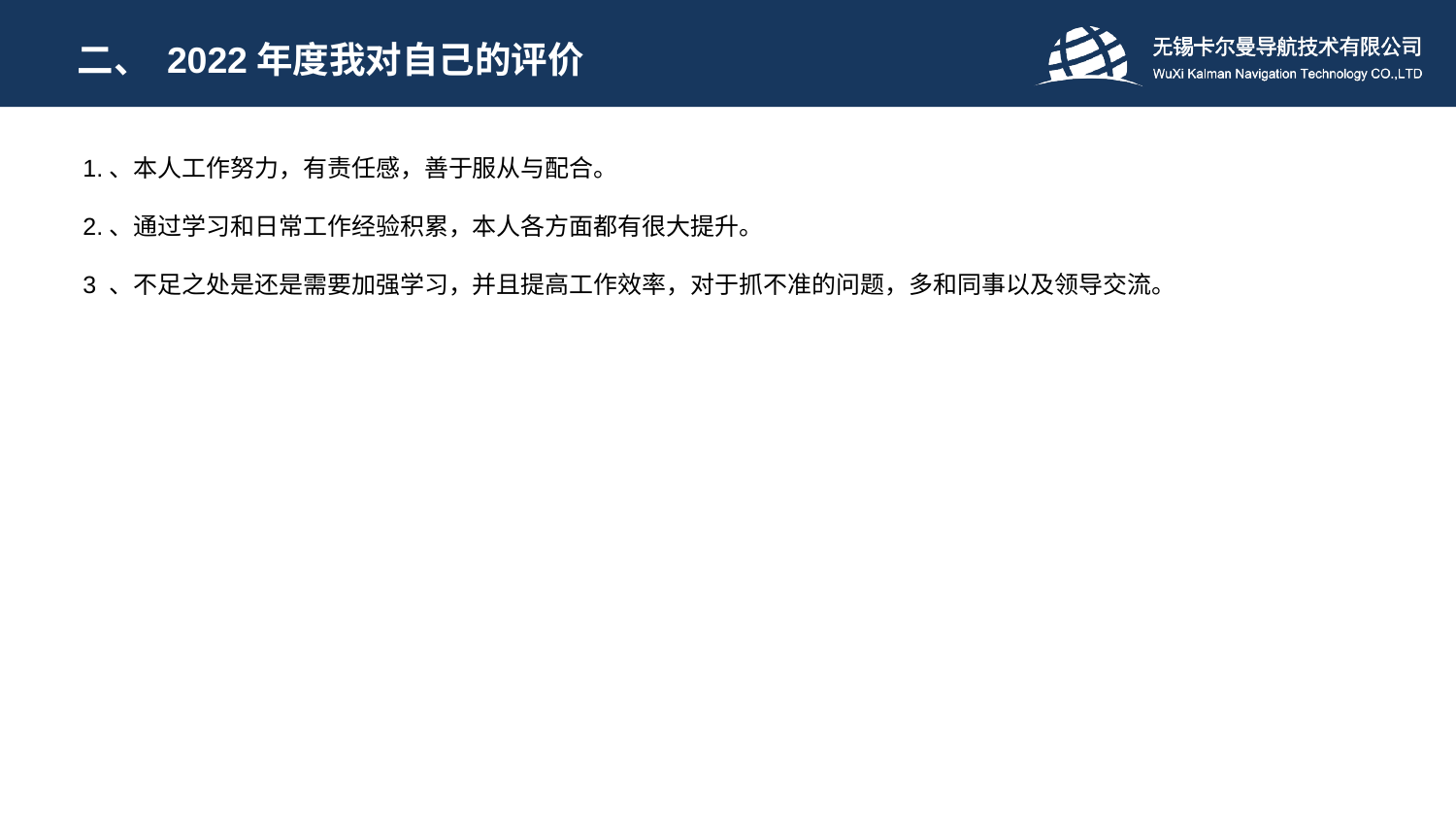

二、 2022年度我对自己的评价
1.、本人工作努力，有责任感，善于服从与配合。

2.、通过学习和日常工作经验积累，本人各方面都有很大提升。

3 、不足之处是还是需要加强学习，并且提高工作效率，对于抓不准的问题，多和同事以及领导交流。